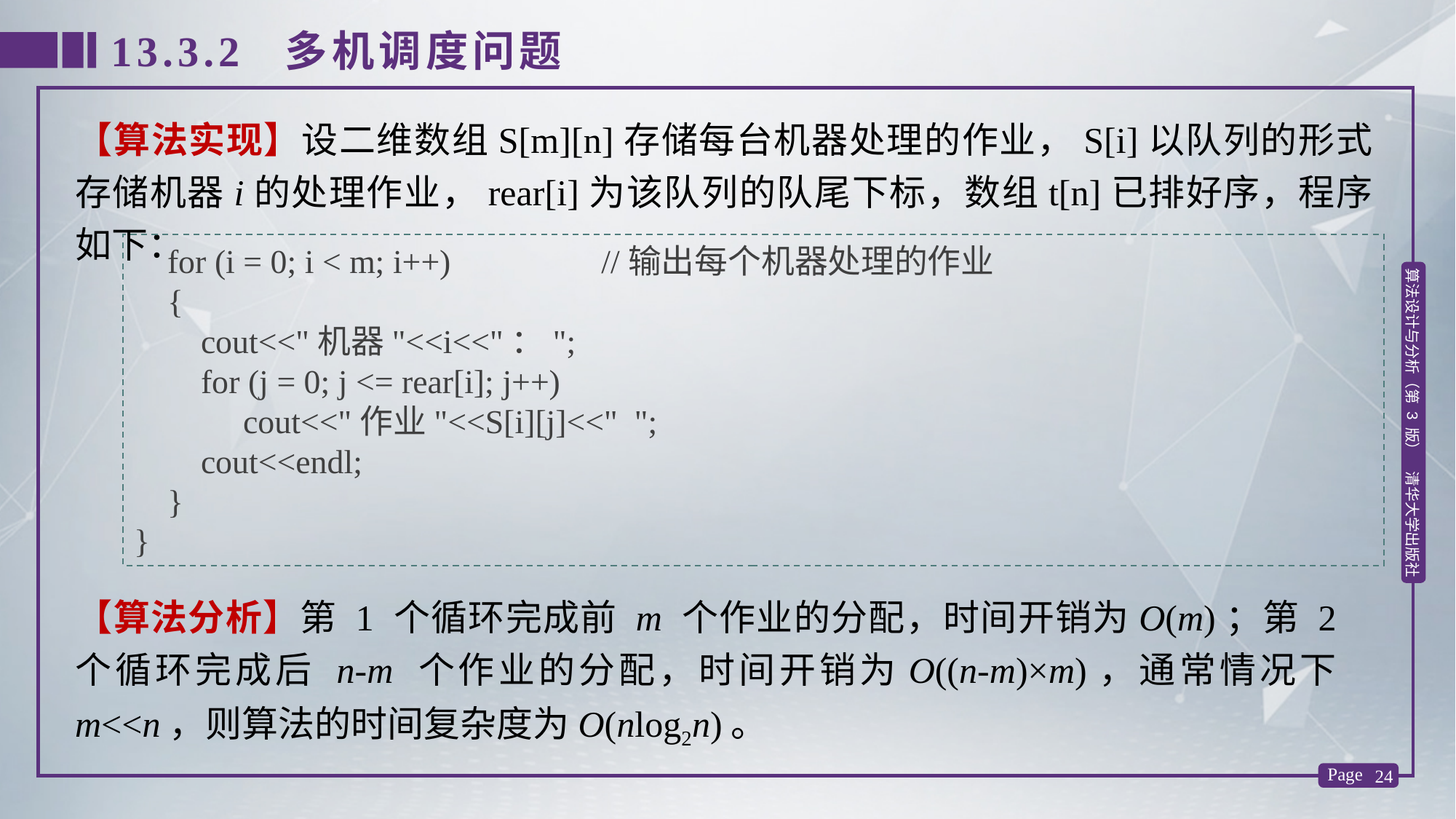

13.3.2  多机调度问题
【算法实现】设二维数组S[m][n]存储每台机器处理的作业，S[i]以队列的形式存储机器i的处理作业，rear[i]为该队列的队尾下标，数组t[n]已排好序，程序如下：
    for (i = 0; i < m; i++)                  //输出每个机器处理的作业
    {
        cout<<"机器"<<i<<"：";
        for (j = 0; j <= rear[i]; j++)
	cout<<"作业"<<S[i][j]<<"  ";
        cout<<endl;
    }
}
【算法分析】第 1 个循环完成前 m 个作业的分配，时间开销为O(m)；第 2 个循环完成后 n-m 个作业的分配，时间开销为O((n-m)×m)，通常情况下 m<<n，则算法的时间复杂度为O(nlog2n)。